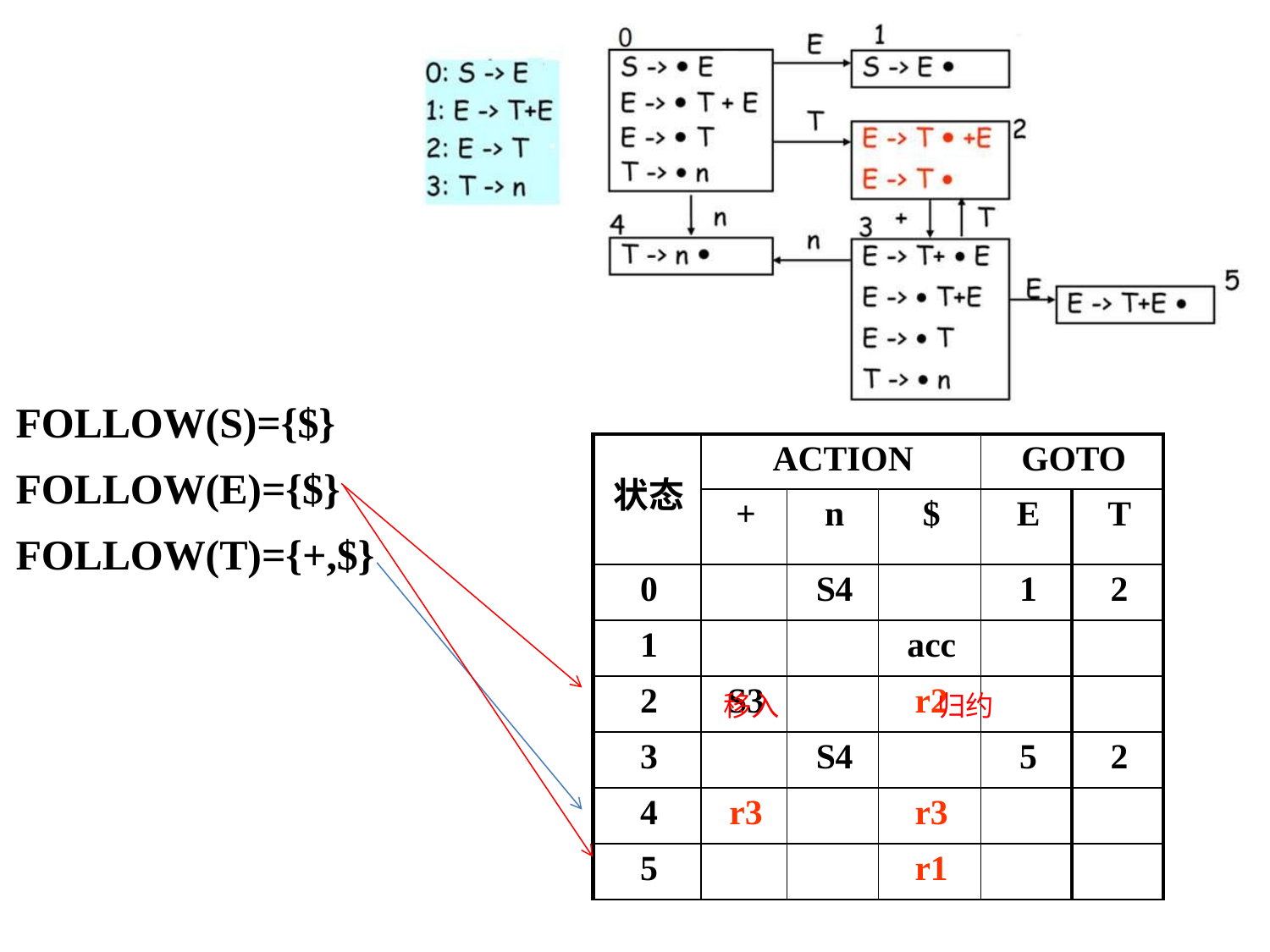

FOLLOW(S)={$}
FOLLOW(E)={$}
FOLLOW(T)={+,$}
| 状态 | ACTION |  |  | GOTO |  |
| --- | --- | --- | --- | --- | --- |
|  | + | n | $ | E | T |
| 0 |  | S4 |  | 1 | 2 |
| 1 |  |  | acc |  |  |
| 2 | S3 |  | r2 |  |  |
| 3 |  | S4 |  | 5 | 2 |
| 4 | r3 |  | r3 |  |  |
| 5 |  |  | r1 |  |  |
移入
归约